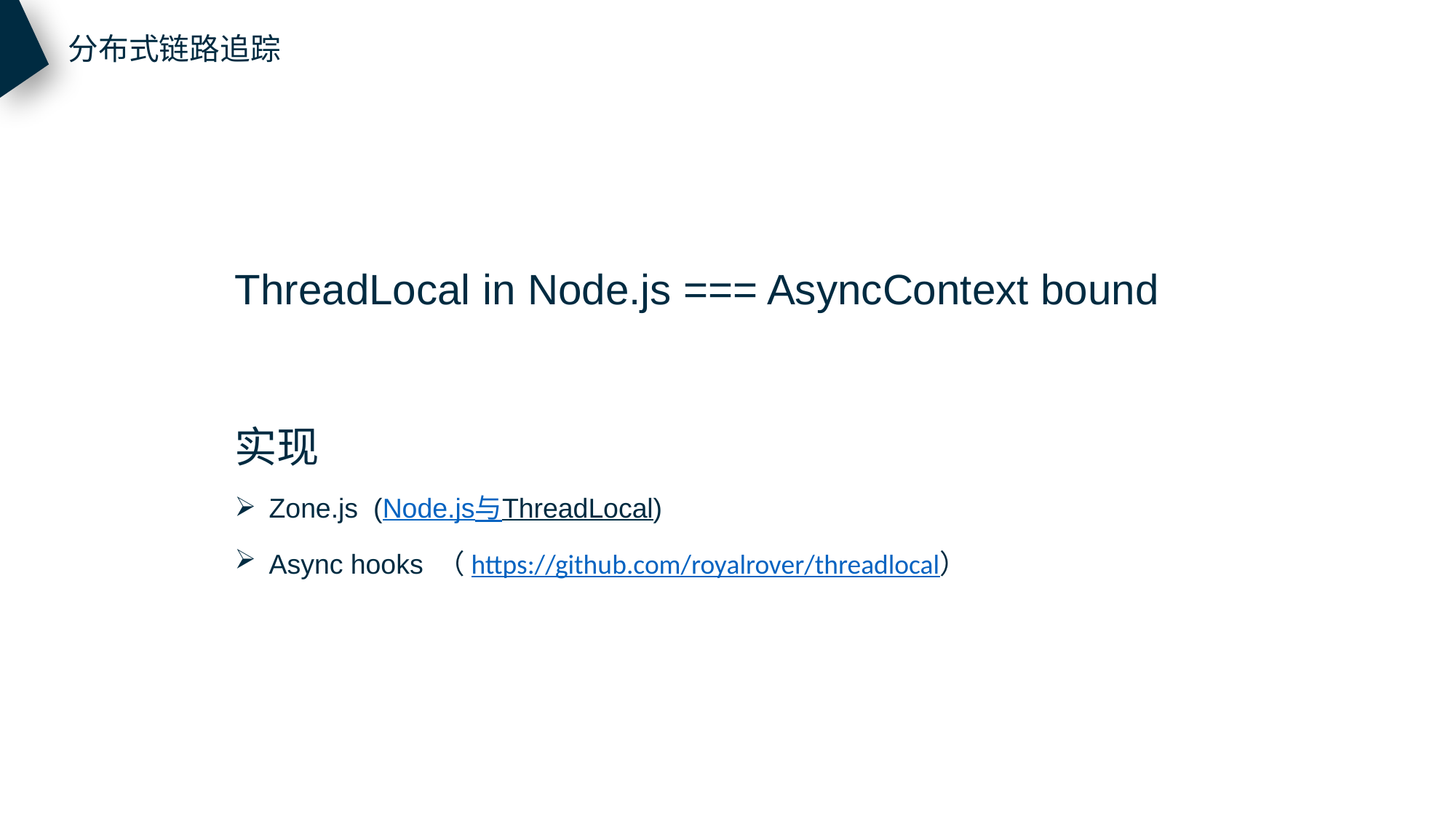

分布式链路追踪
ThreadLocal in Node.js === AsyncContext bound

实现
Zone.js  (Node.js与ThreadLocal)
Async hooks （https://github.com/royalrover/threadlocal）